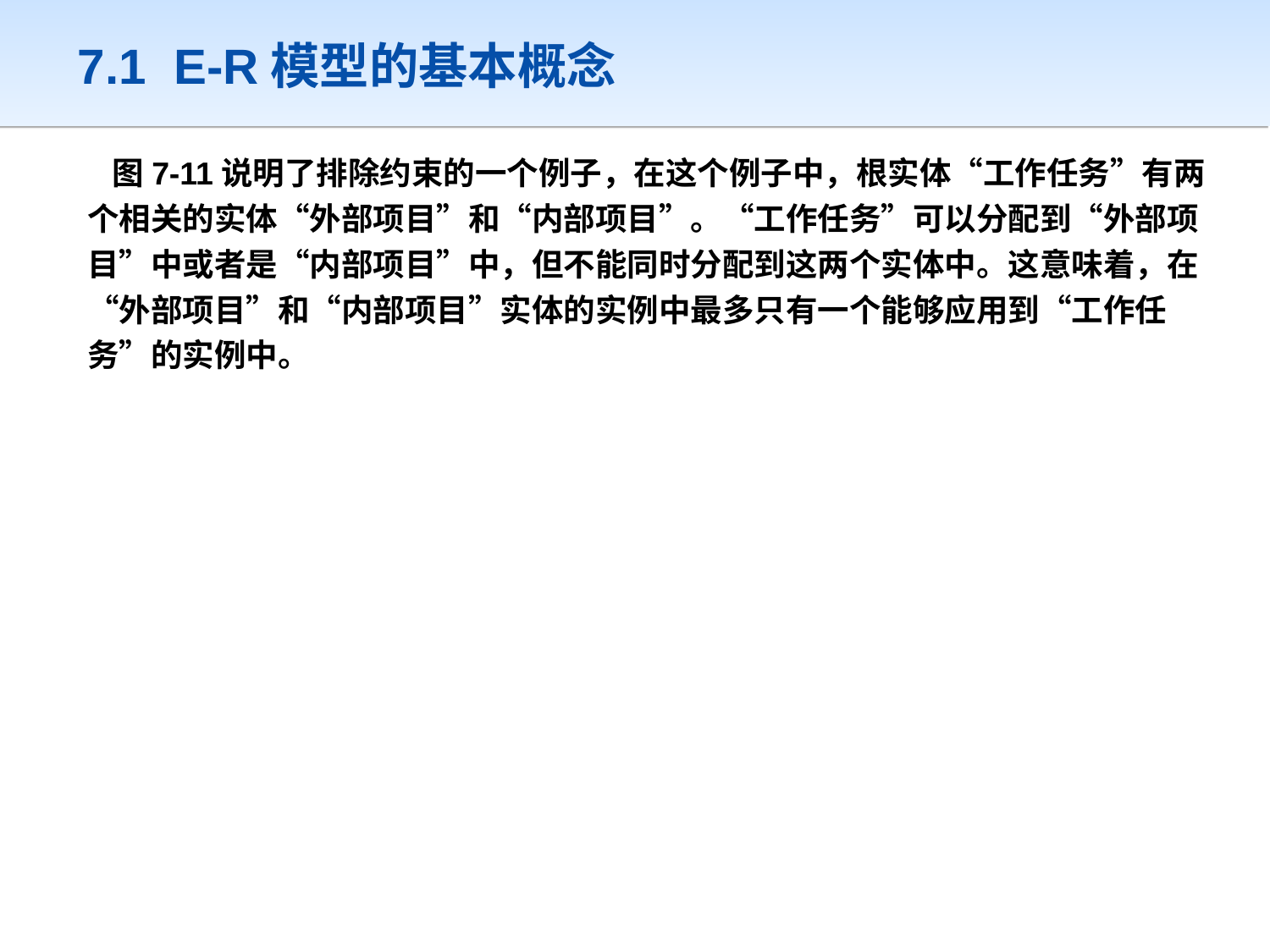

# 7.1  E-R模型的基本概念
图7-11说明了排除约束的一个例子，在这个例子中，根实体“工作任务”有两个相关的实体“外部项目”和“内部项目”。“工作任务”可以分配到“外部项目”中或者是“内部项目”中，但不能同时分配到这两个实体中。这意味着，在“外部项目”和“内部项目”实体的实例中最多只有一个能够应用到“工作任务”的实例中。